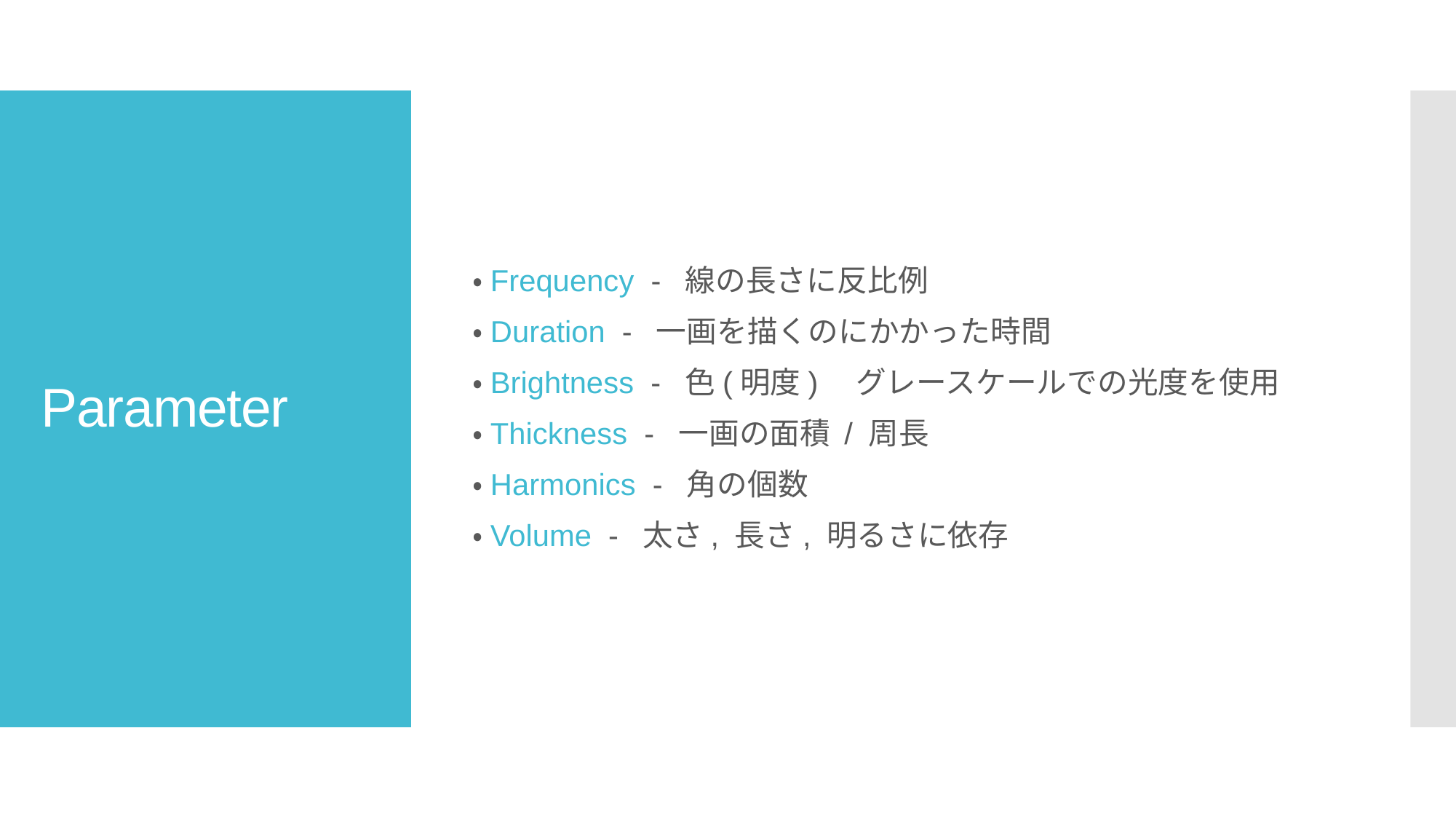

・Frequency  -  線の長さに反比例
・Duration  -  一画を描くのにかかった時間
・Brightness  -  色(明度)　グレースケールでの光度を使用
・Thickness  -  一画の面積 / 周長
・Harmonics  -  角の個数
・Volume  -  太さ, 長さ, 明るさに依存
# Parameter